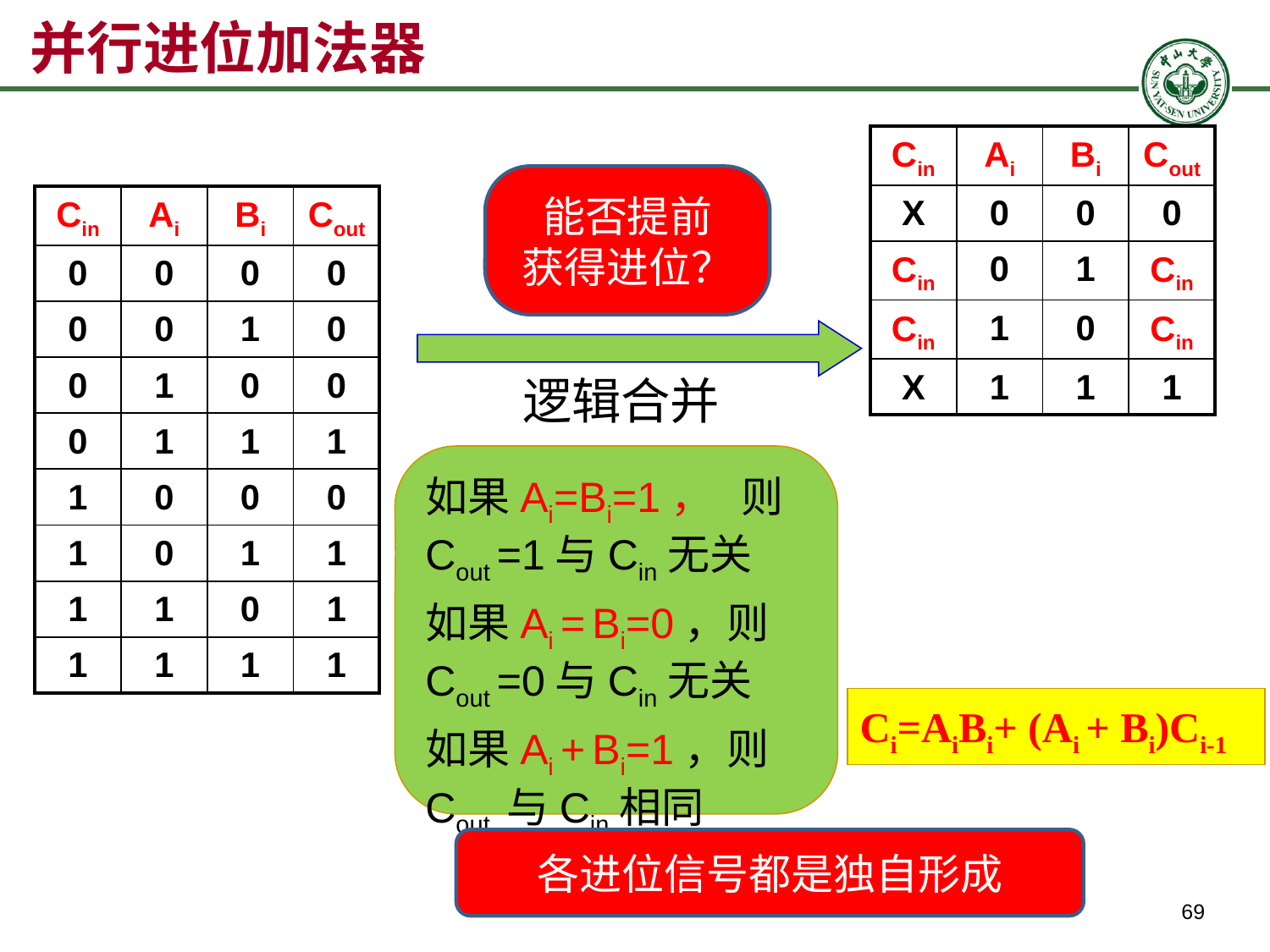

# 并行进位加法器
| Cin | Ai | Bi | Cout |
| --- | --- | --- | --- |
| X | 0 | 0 | 0 |
| Cin | 0 | 1 | Cin |
| Cin | 1 | 0 | Cin |
| X | 1 | 1 | 1 |
能否提前
获得进位？
| Cin | Ai | Bi | Cout |
| --- | --- | --- | --- |
| 0 | 0 | 0 | 0 |
| 0 | 0 | 1 | 0 |
| 0 | 1 | 0 | 0 |
| 0 | 1 | 1 | 1 |
| 1 | 0 | 0 | 0 |
| 1 | 0 | 1 | 1 |
| 1 | 1 | 0 | 1 |
| 1 | 1 | 1 | 1 |

逻辑合并
如果Ai=Bi=1，   则Cout =1与Cin无关
如果Ai = Bi=0，则Cout =0与Cin无关
如果Ai + Bi=1，则Cout 与Cin相同
Ci=AiBi+ (Ai + Bi)Ci-1
各进位信号都是独自形成